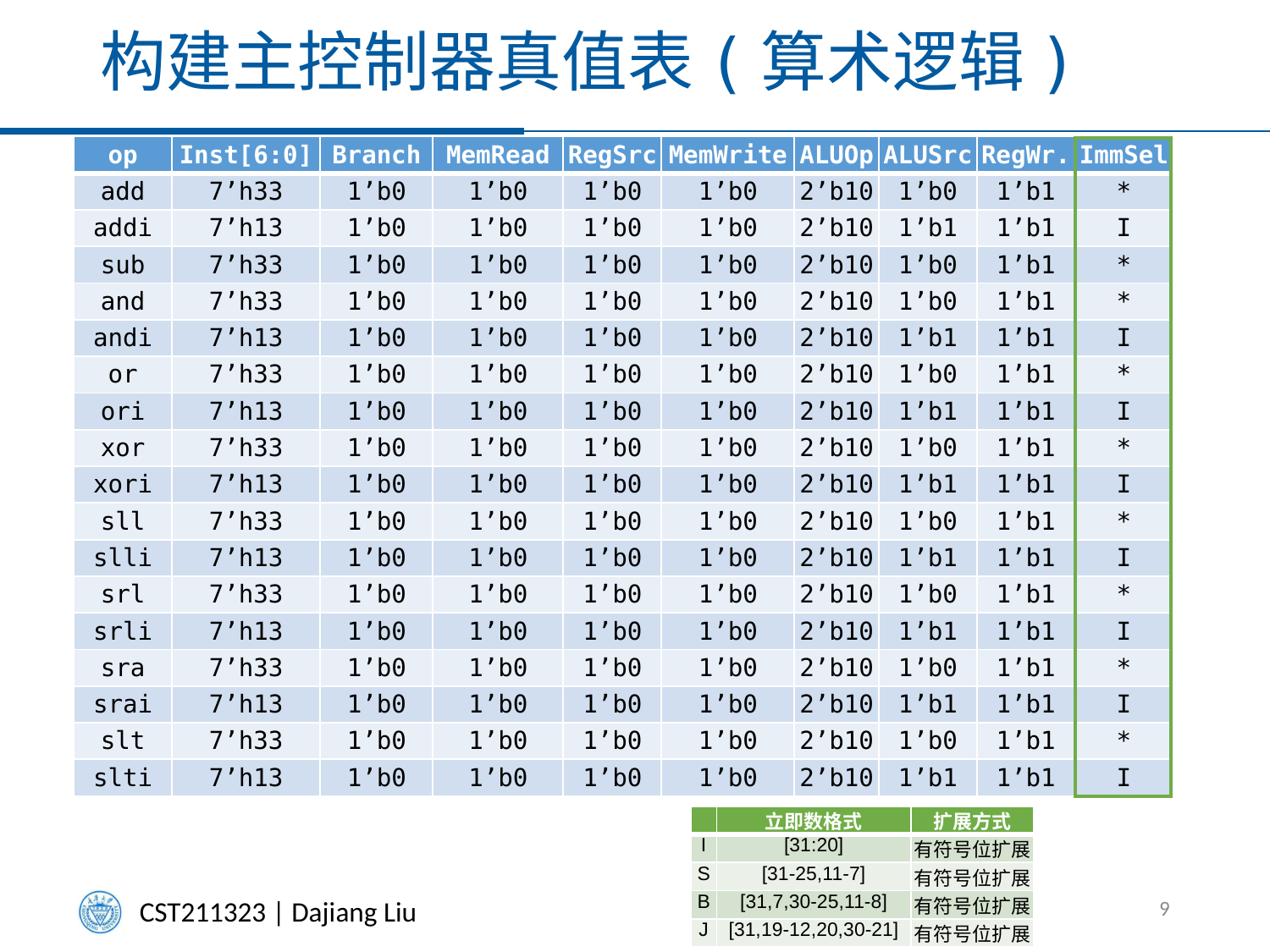

# 构建主控制器真值表(算术逻辑)
| op | Inst[6:0] | Branch | MemRead | RegSrc | MemWrite | ALUOp | ALUSrc | RegWr. | ImmSel |
| --- | --- | --- | --- | --- | --- | --- | --- | --- | --- |
| add | 7’h33 | 1’b0 | 1’b0 | 1’b0 | 1’b0 | 2’b10 | 1’b0 | 1’b1 | \* |
| addi | 7’h13 | 1’b0 | 1’b0 | 1’b0 | 1’b0 | 2’b10 | 1’b1 | 1’b1 | I |
| sub | 7’h33 | 1’b0 | 1’b0 | 1’b0 | 1’b0 | 2’b10 | 1’b0 | 1’b1 | \* |
| and | 7’h33 | 1’b0 | 1’b0 | 1’b0 | 1’b0 | 2’b10 | 1’b0 | 1’b1 | \* |
| andi | 7’h13 | 1’b0 | 1’b0 | 1’b0 | 1’b0 | 2’b10 | 1’b1 | 1’b1 | I |
| or | 7’h33 | 1’b0 | 1’b0 | 1’b0 | 1’b0 | 2’b10 | 1’b0 | 1’b1 | \* |
| ori | 7’h13 | 1’b0 | 1’b0 | 1’b0 | 1’b0 | 2’b10 | 1’b1 | 1’b1 | I |
| xor | 7’h33 | 1’b0 | 1’b0 | 1’b0 | 1’b0 | 2’b10 | 1’b0 | 1’b1 | \* |
| xori | 7’h13 | 1’b0 | 1’b0 | 1’b0 | 1’b0 | 2’b10 | 1’b1 | 1’b1 | I |
| sll | 7’h33 | 1’b0 | 1’b0 | 1’b0 | 1’b0 | 2’b10 | 1’b0 | 1’b1 | \* |
| slli | 7’h13 | 1’b0 | 1’b0 | 1’b0 | 1’b0 | 2’b10 | 1’b1 | 1’b1 | I |
| srl | 7’h33 | 1’b0 | 1’b0 | 1’b0 | 1’b0 | 2’b10 | 1’b0 | 1’b1 | \* |
| srli | 7’h13 | 1’b0 | 1’b0 | 1’b0 | 1’b0 | 2’b10 | 1’b1 | 1’b1 | I |
| sra | 7’h33 | 1’b0 | 1’b0 | 1’b0 | 1’b0 | 2’b10 | 1’b0 | 1’b1 | \* |
| srai | 7’h13 | 1’b0 | 1’b0 | 1’b0 | 1’b0 | 2’b10 | 1’b1 | 1’b1 | I |
| slt | 7’h33 | 1’b0 | 1’b0 | 1’b0 | 1’b0 | 2’b10 | 1’b0 | 1’b1 | \* |
| slti | 7’h13 | 1’b0 | 1’b0 | 1’b0 | 1’b0 | 2’b10 | 1’b1 | 1’b1 | I |

|  | 立即数格式 | 扩展方式 |
| --- | --- | --- |
| I | [31:20] | 有符号位扩展 |
| S | [31-25,11-7] | 有符号位扩展 |
| B | [31,7,30-25,11-8] | 有符号位扩展 |
| J | [31,19-12,20,30-21] | 有符号位扩展 |
9